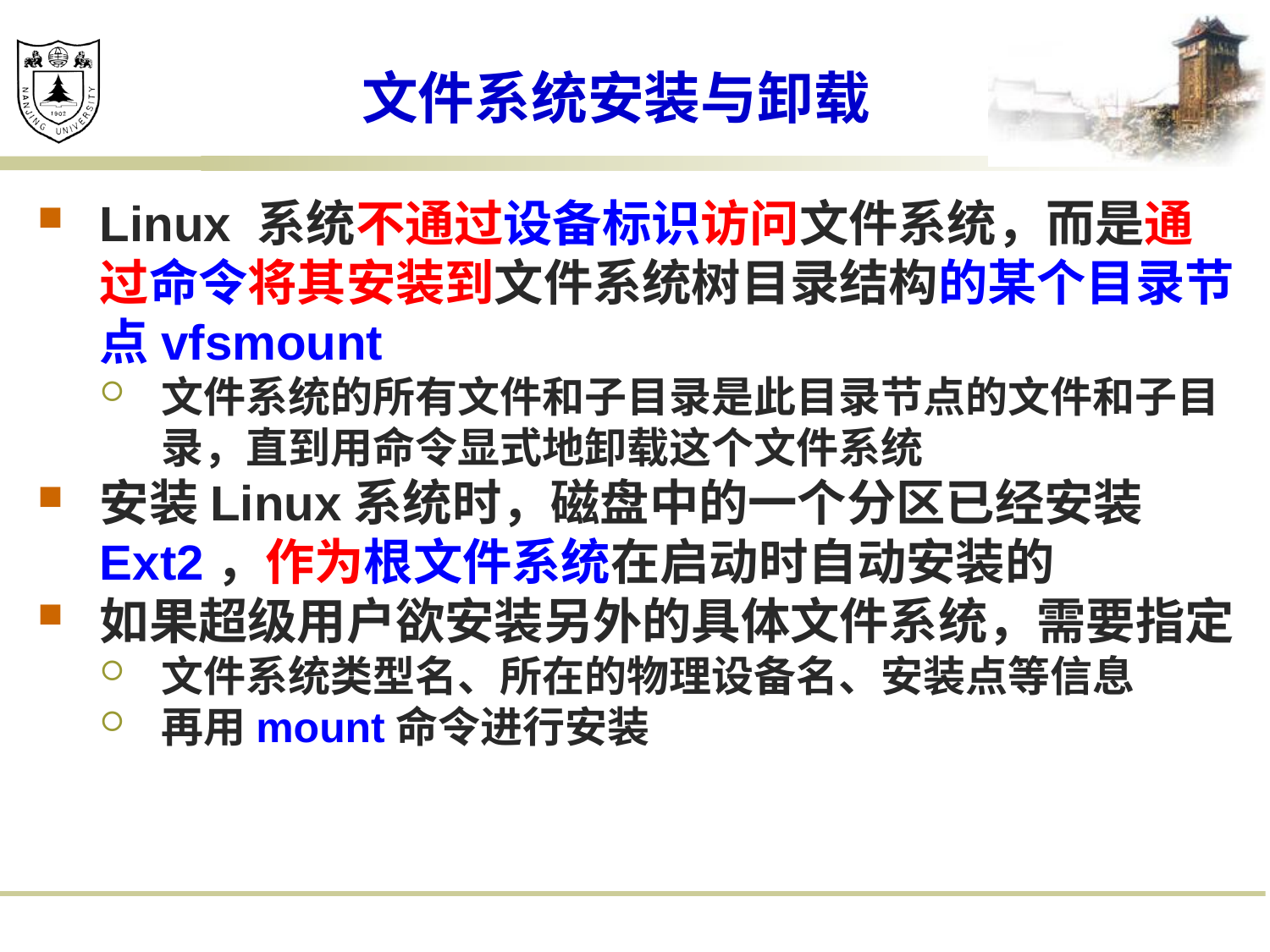

# 文件系统安装与卸载
Linux 系统不通过设备标识访问文件系统，而是通过命令将其安装到文件系统树目录结构的某个目录节点vfsmount
文件系统的所有文件和子目录是此目录节点的文件和子目录，直到用命令显式地卸载这个文件系统
安装Linux系统时，磁盘中的一个分区已经安装Ext2，作为根文件系统在启动时自动安装的
如果超级用户欲安装另外的具体文件系统，需要指定
文件系统类型名、所在的物理设备名、安装点等信息
再用mount命令进行安装
141